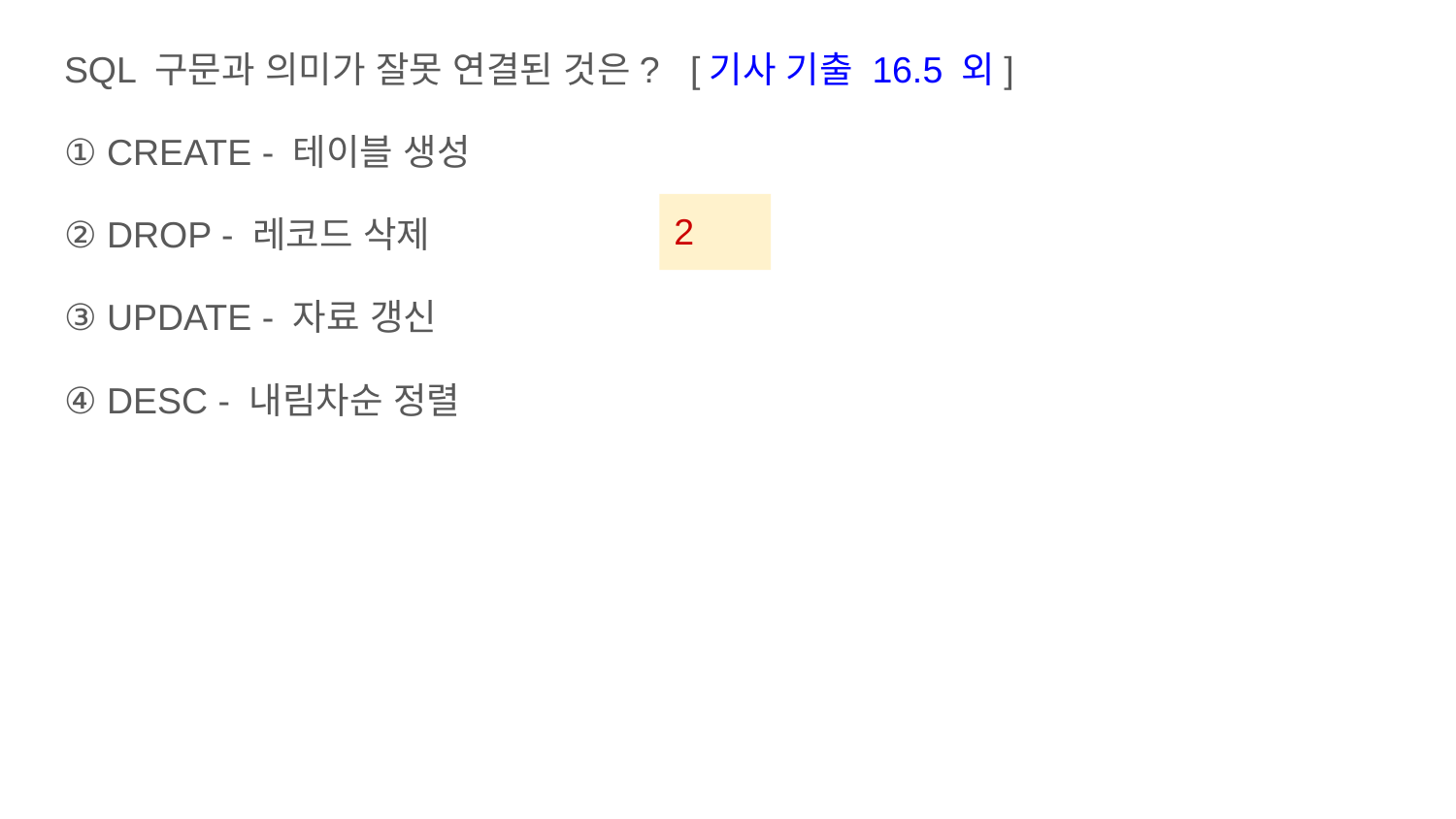

SQL 구문과 의미가 잘못 연결된 것은?   [기사 기출 16.5 외]
① CREATE - 테이블 생성
② DROP - 레코드 삭제
③ UPDATE - 자료 갱신
④ DESC - 내림차순 정렬
2